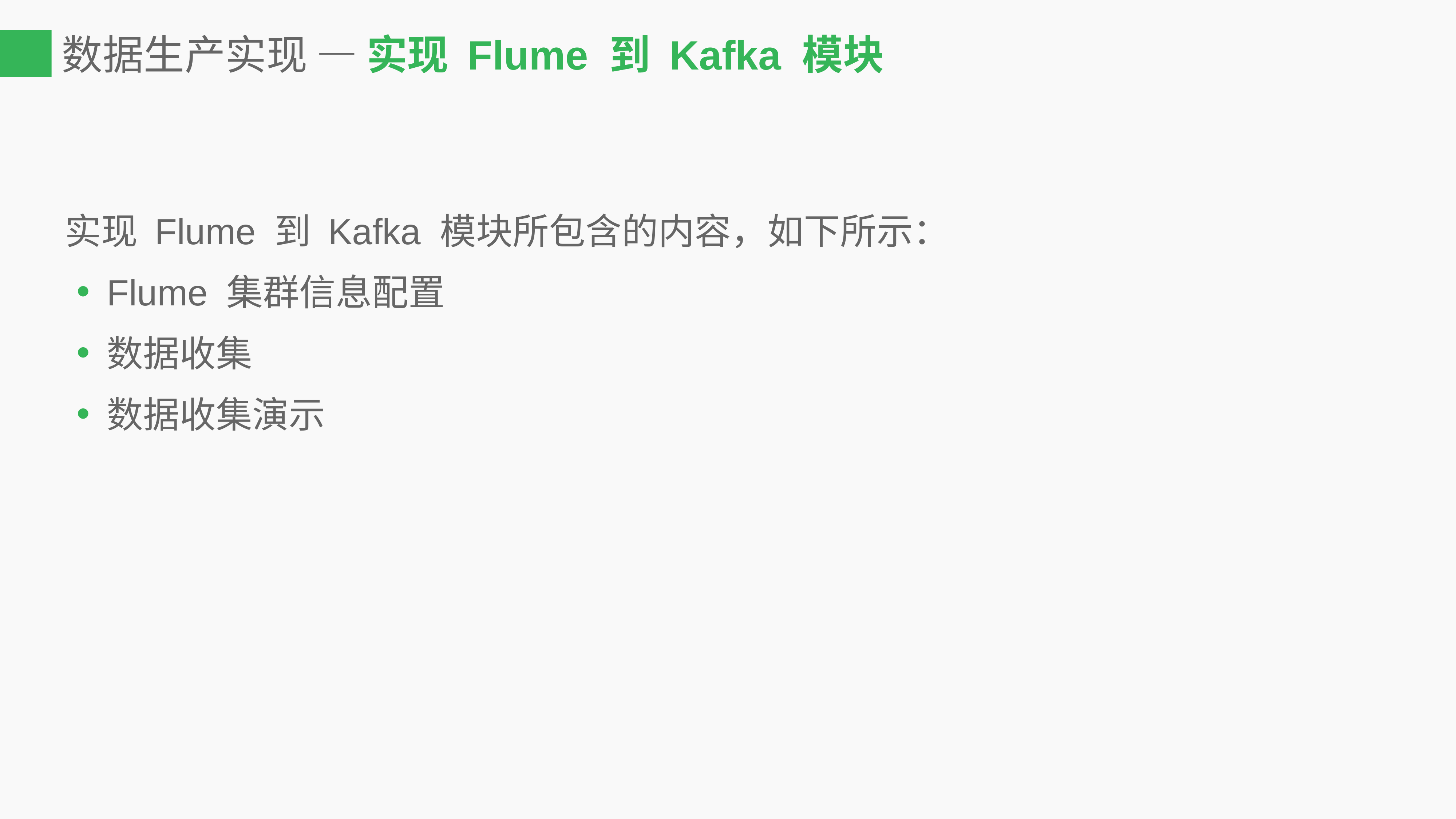

# 数据生产实现 — 实现 Flume 到 Kafka 模块
实现 Flume 到 Kafka 模块所包含的内容，如下所示：
Flume 集群信息配置
数据收集
数据收集演示